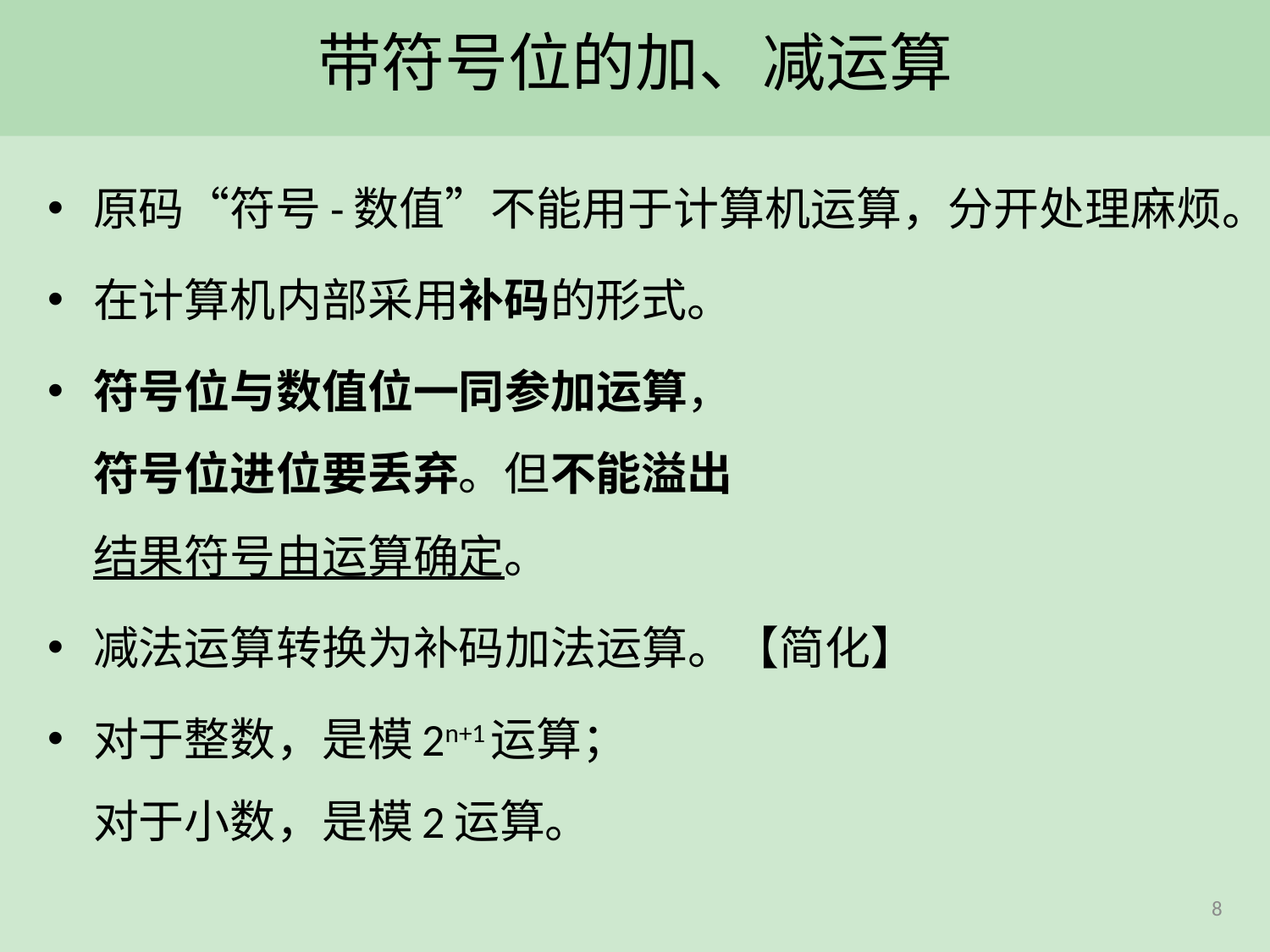

# 带符号位的加、减运算
原码“符号-数值”不能用于计算机运算，分开处理麻烦。
在计算机内部采用补码的形式。
符号位与数值位一同参加运算，
符号位进位要丢弃。但不能溢出
结果符号由运算确定。
减法运算转换为补码加法运算。【简化】
对于整数，是模2n+1运算；
对于小数，是模2运算。
8